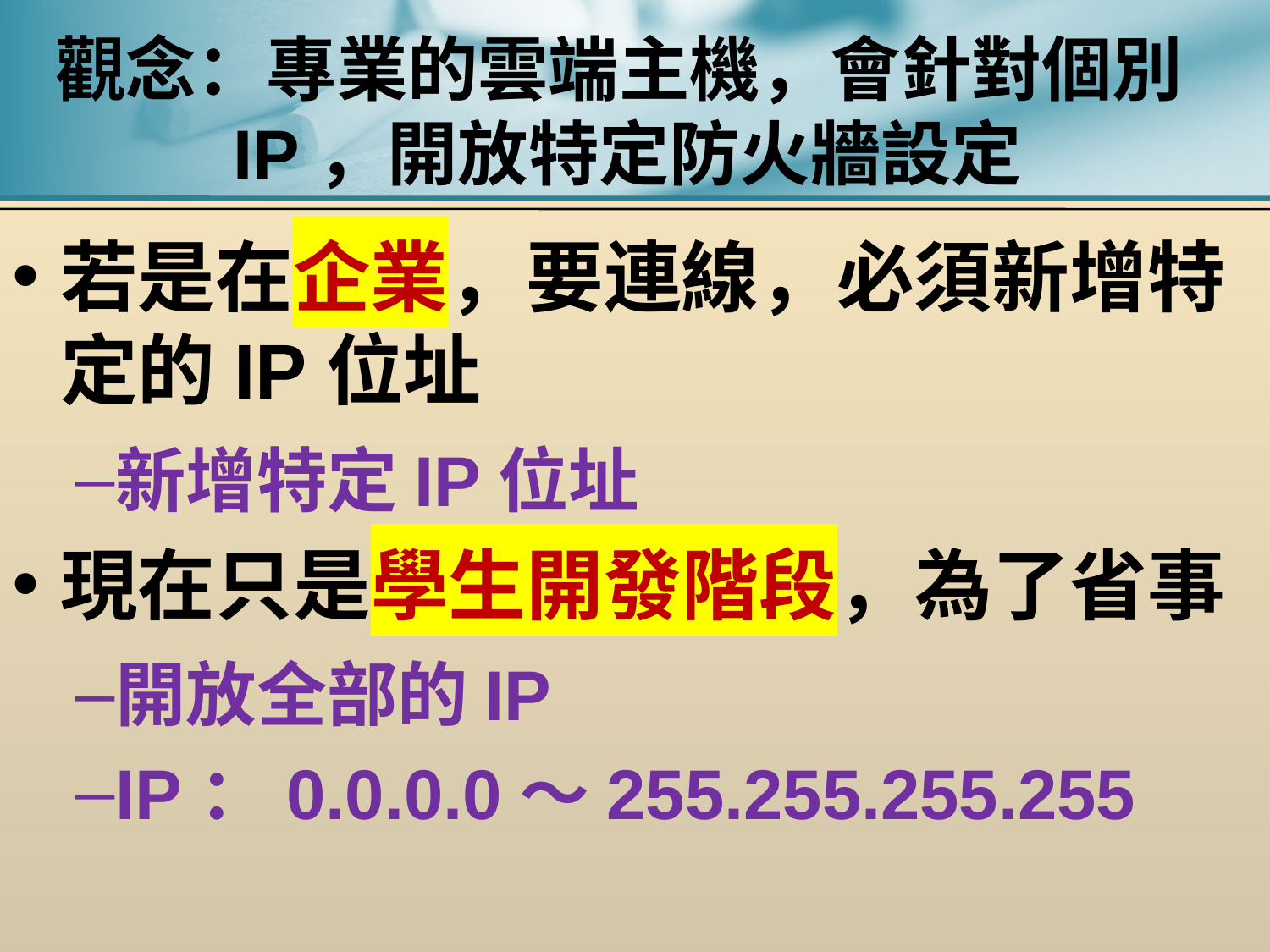

# 觀念：專業的雲端主機，會針對個別IP，開放特定防火牆設定
若是在企業，要連線，必須新增特定的IP位址
新增特定IP位址
現在只是學生開發階段，為了省事
開放全部的IP
IP：0.0.0.0～255.255.255.255